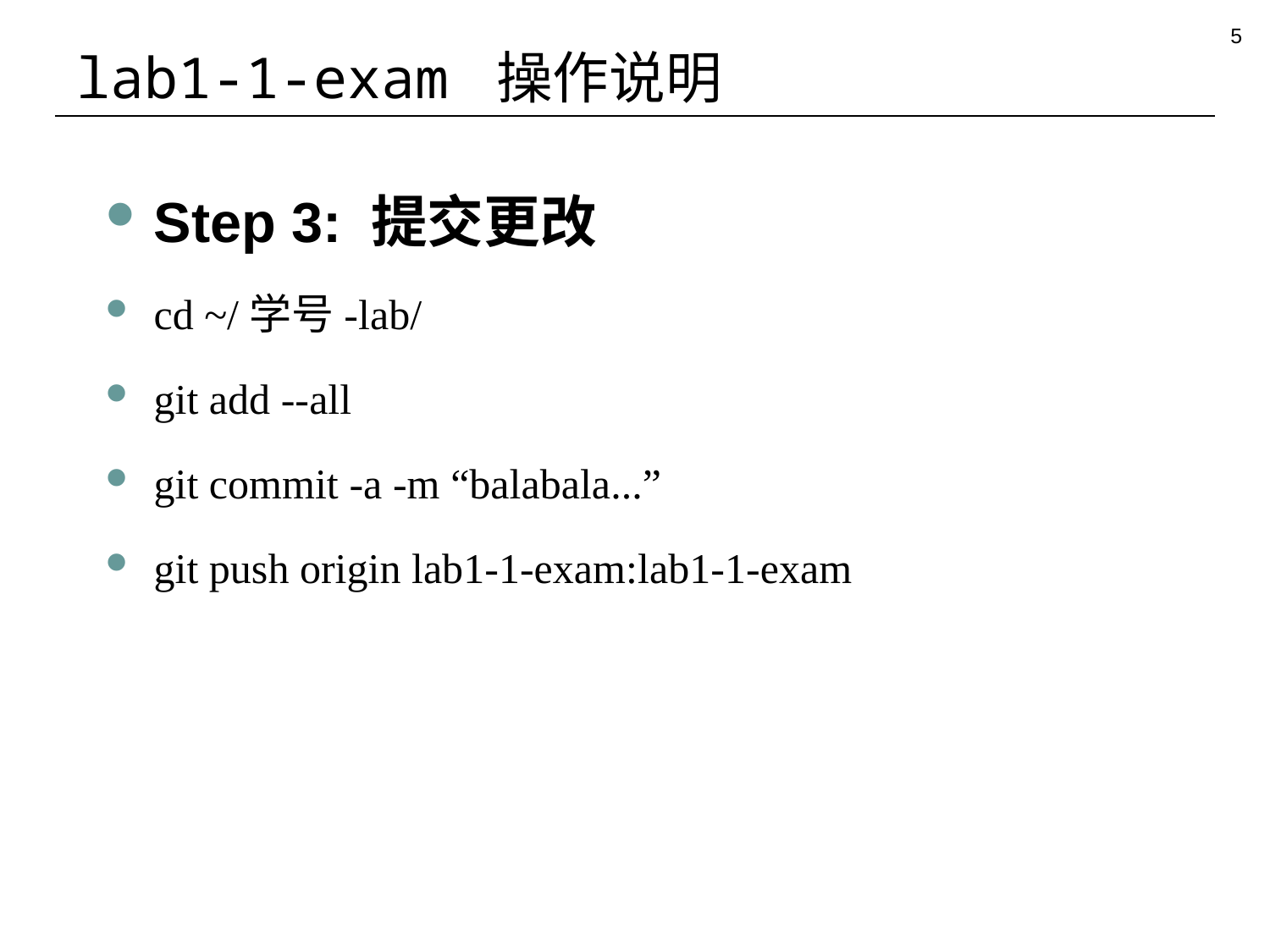

5
# lab1-1-exam 操作说明
Step 3: 提交更改
cd ~/学号-lab/
git add --all
git commit -a -m “balabala...”
git push origin lab1-1-exam:lab1-1-exam